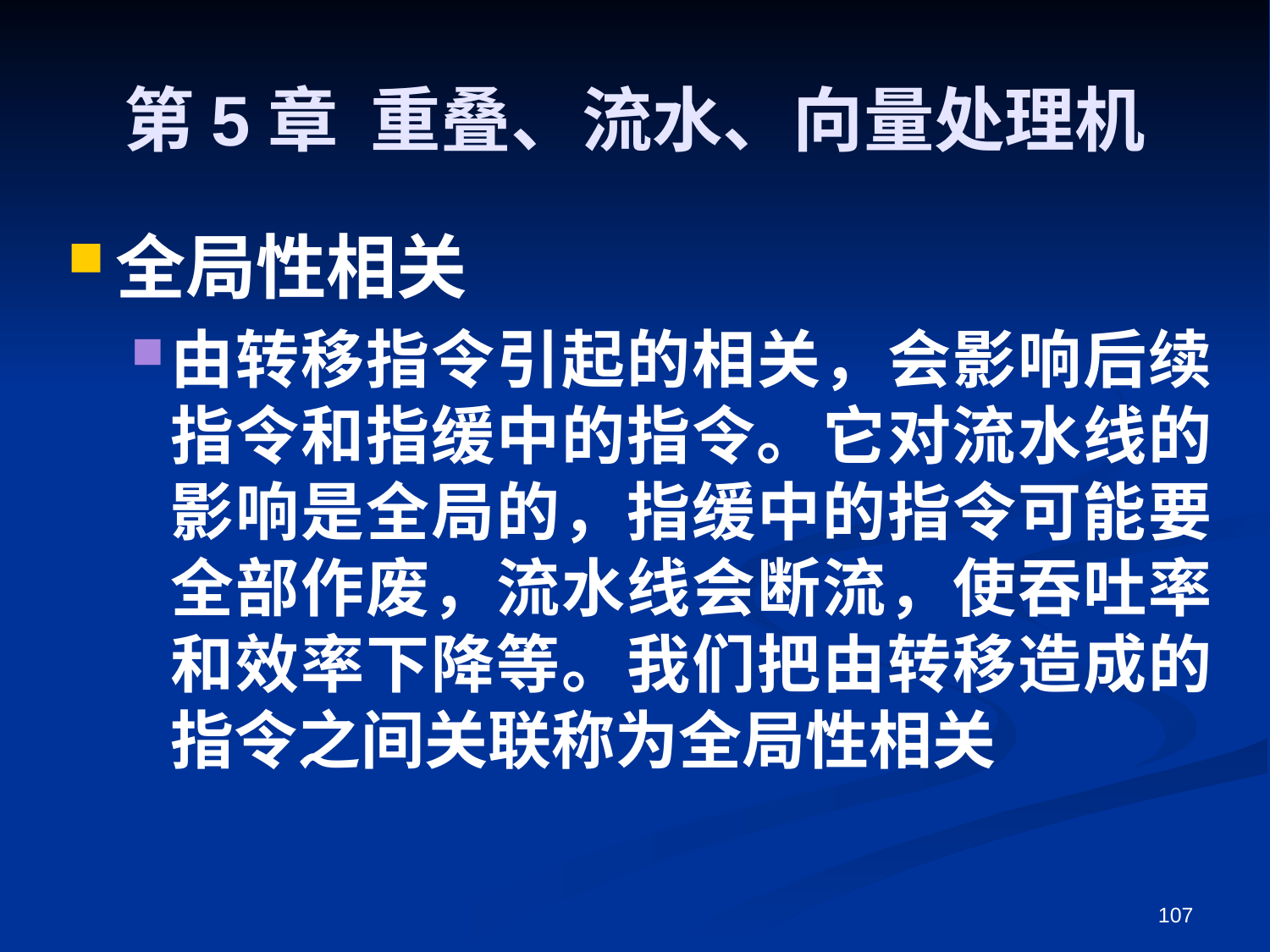

# 第5章  重叠、流水、向量处理机
全局性相关
由转移指令引起的相关，会影响后续指令和指缓中的指令。它对流水线的影响是全局的，指缓中的指令可能要全部作废，流水线会断流，使吞吐率和效率下降等。我们把由转移造成的指令之间关联称为全局性相关
107